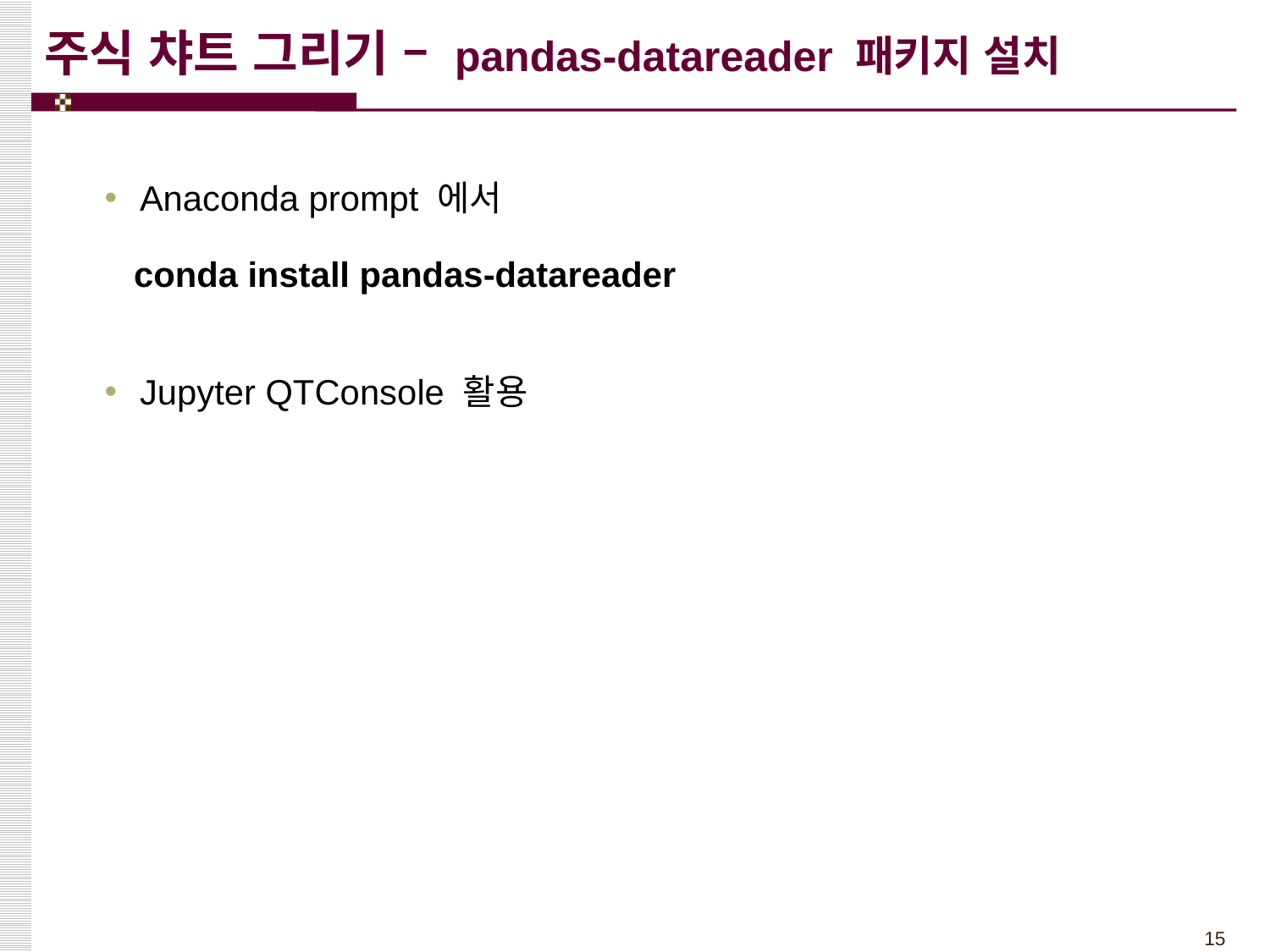

# 주식 챠트 그리기 – pandas-datareader 패키지 설치
 Anaconda prompt 에서
   conda install pandas-datareader

 Jupyter QTConsole 활용